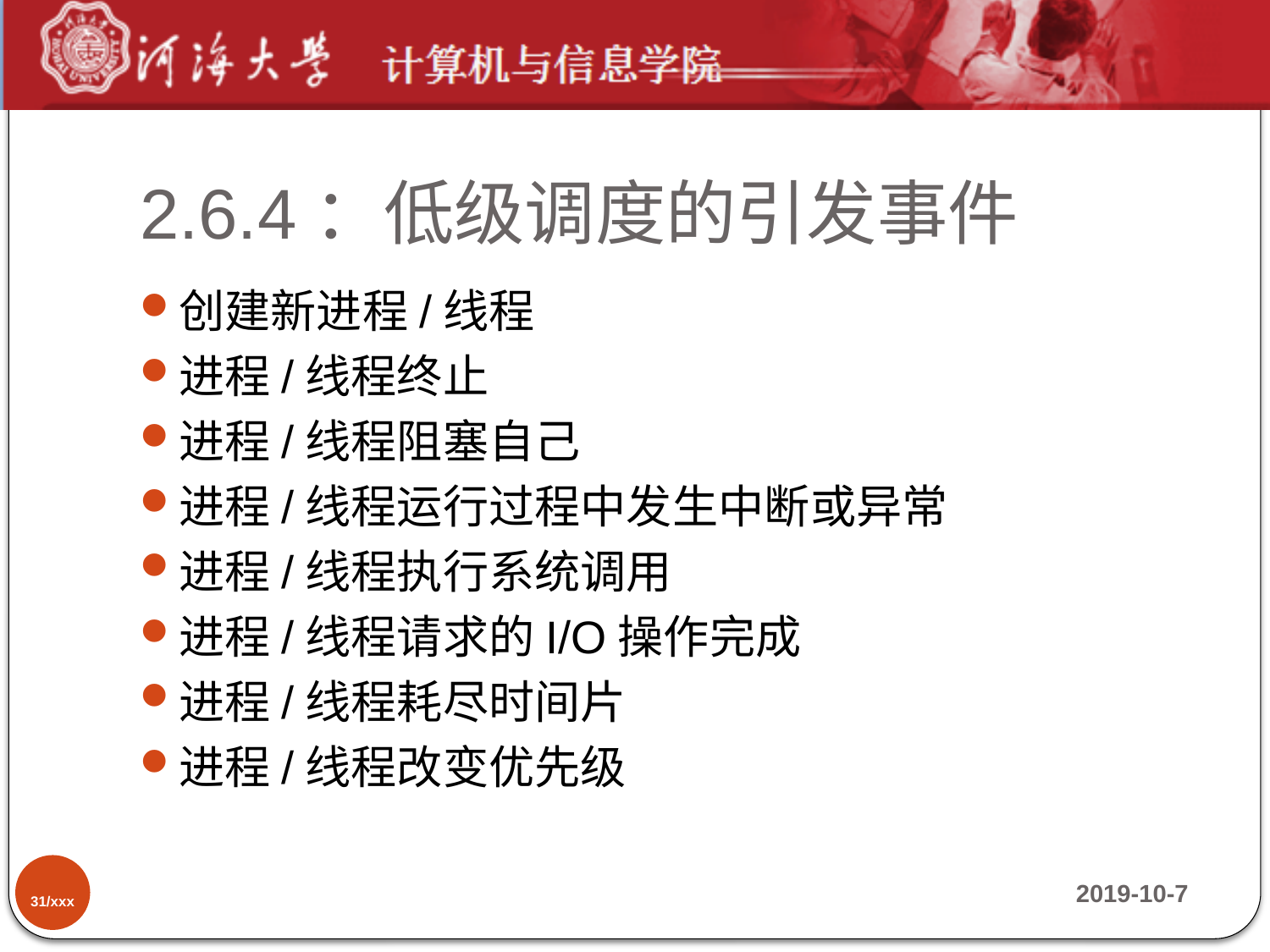

# 2.6.4：低级调度的引发事件
创建新进程/线程
进程/线程终止
进程/线程阻塞自己
进程/线程运行过程中发生中断或异常
进程/线程执行系统调用
进程/线程请求的I/O操作完成
进程/线程耗尽时间片
进程/线程改变优先级

31/xxx
2019-10-7